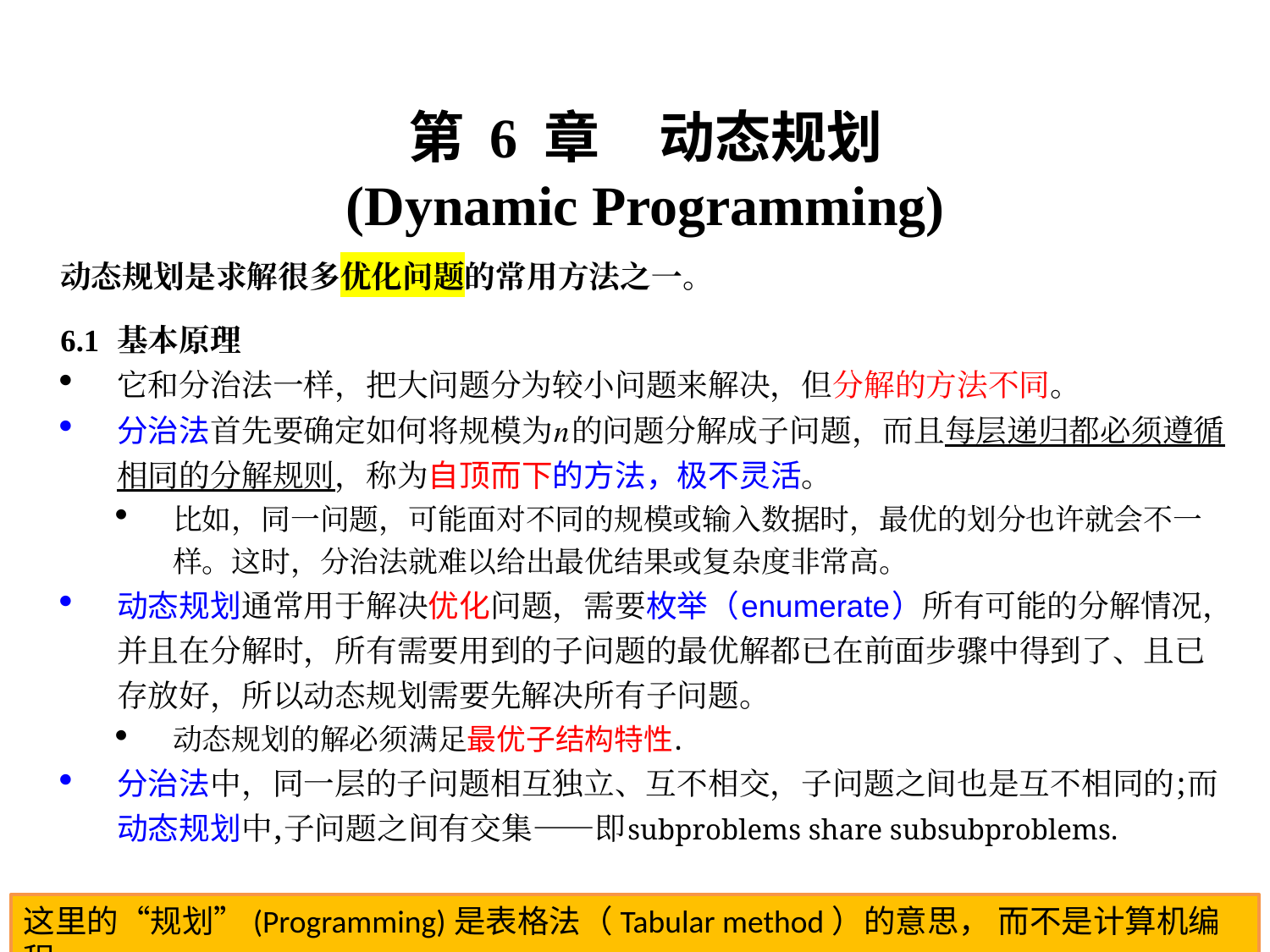

# 第 6 章	动态规划 (Dynamic Programming)
动态规划是求解很多优化问题的常用方法之一。
6.1	基本原理
它和分治法一样，把大问题分为较小问题来解决，但分解的方法不同。
分治法首先要确定如何将规模为n的问题分解成子问题，而且每层递归都必须遵循相同的分解规则，称为自顶而下的方法，极不灵活。
比如，同一问题，可能面对不同的规模或输入数据时，最优的划分也许就会不一样。这时，分治法就难以给出最优结果或复杂度非常高。
动态规划通常用于解决优化问题，需要枚举（enumerate）所有可能的分解情况，并且在分解时，所有需要用到的子问题的最优解都已在前面步骤中得到了、且已存放好，所以动态规划需要先解决所有子问题。
动态规划的解必须满足最优子结构特性.
分治法中，同一层的子问题相互独立、互不相交，子问题之间也是互不相同的;而动态规划中,子问题之间有交集——即subproblems share subsubproblems.

这里的“规划”(Programming)是表格法（Tabular method）的意思， 而不是计算机编程.